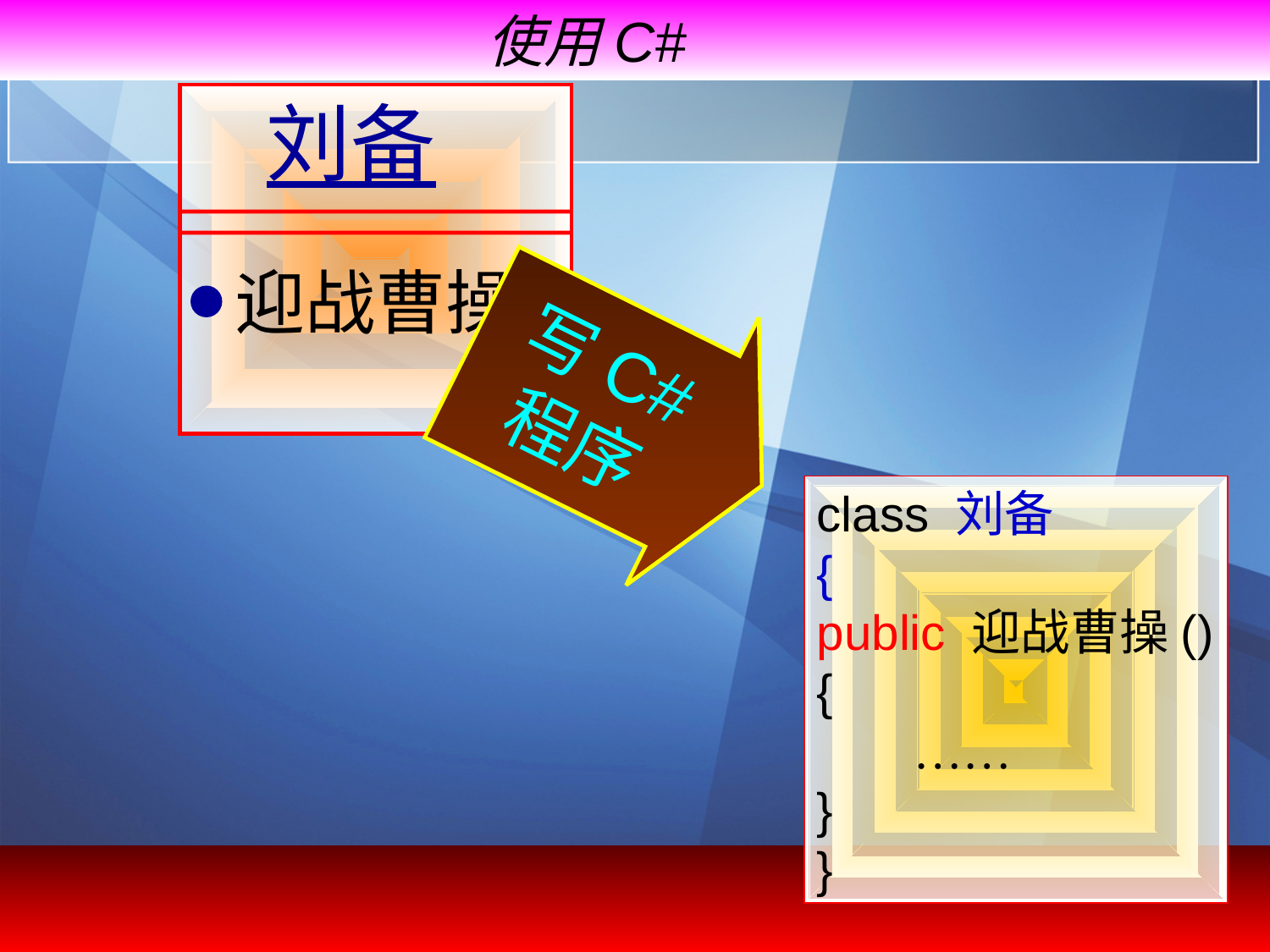

使用C#
刘备

迎战曹操
写C#
程序

class 刘备
{
public 迎战曹操()
{
       ……
}
}